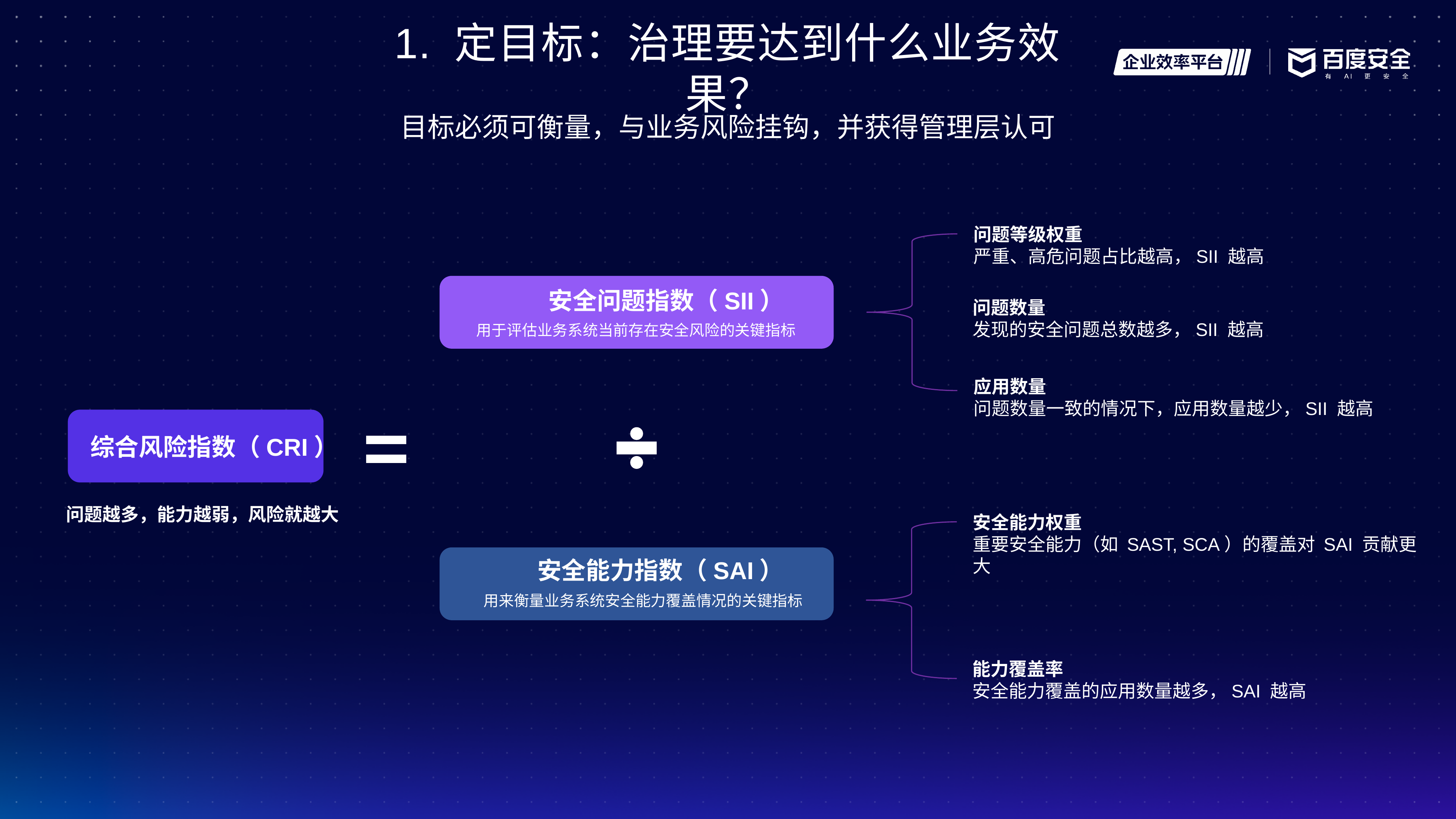

1. 定目标：治理要达到什么业务效果？
目标必须可衡量，与业务风险挂钩，并获得管理层认可
问题等级权重
严重、高危问题占比越高，SII 越高

 安全问题指数（SII）

用于评估业务系统当前存在安全风险的关键指标
问题数量
发现的安全问题总数越多，SII 越高
应用数量
问题数量一致的情况下，应用数量越少，SII 越高

 综合风险指数（CRI）

问题越多，能力越弱，风险就越大
安全能力权重
重要安全能力（如 SAST, SCA）的覆盖对 SAI 贡献更大

 安全能力指数（SAI）

用来衡量业务系统安全能力覆盖情况的关键指标
能力覆盖率
安全能力覆盖的应用数量越多，SAI 越高